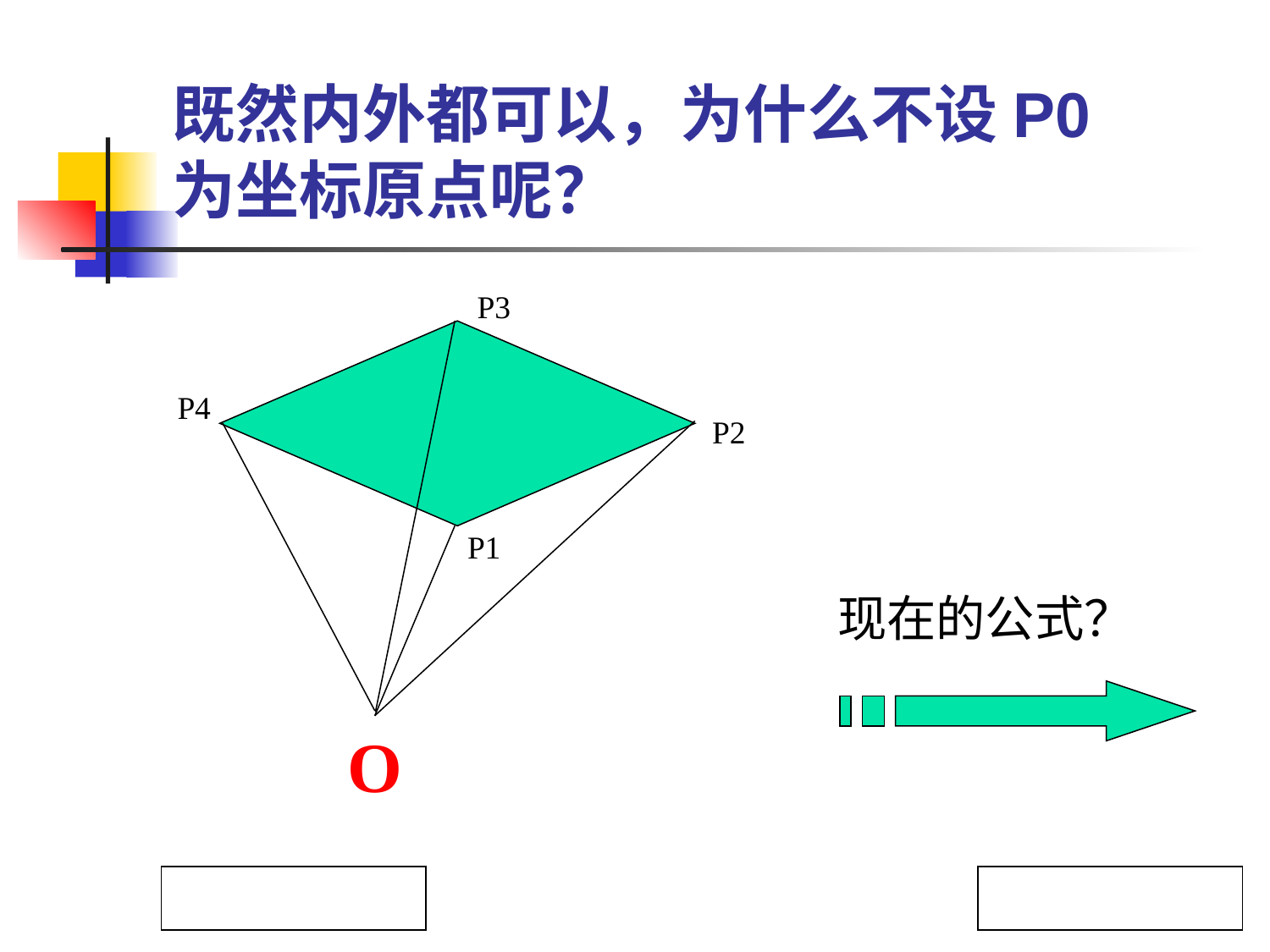

# 既然内外都可以，为什么不设P0为坐标原点呢？
P3

P4
P2

P1

O
现在的公式？

29